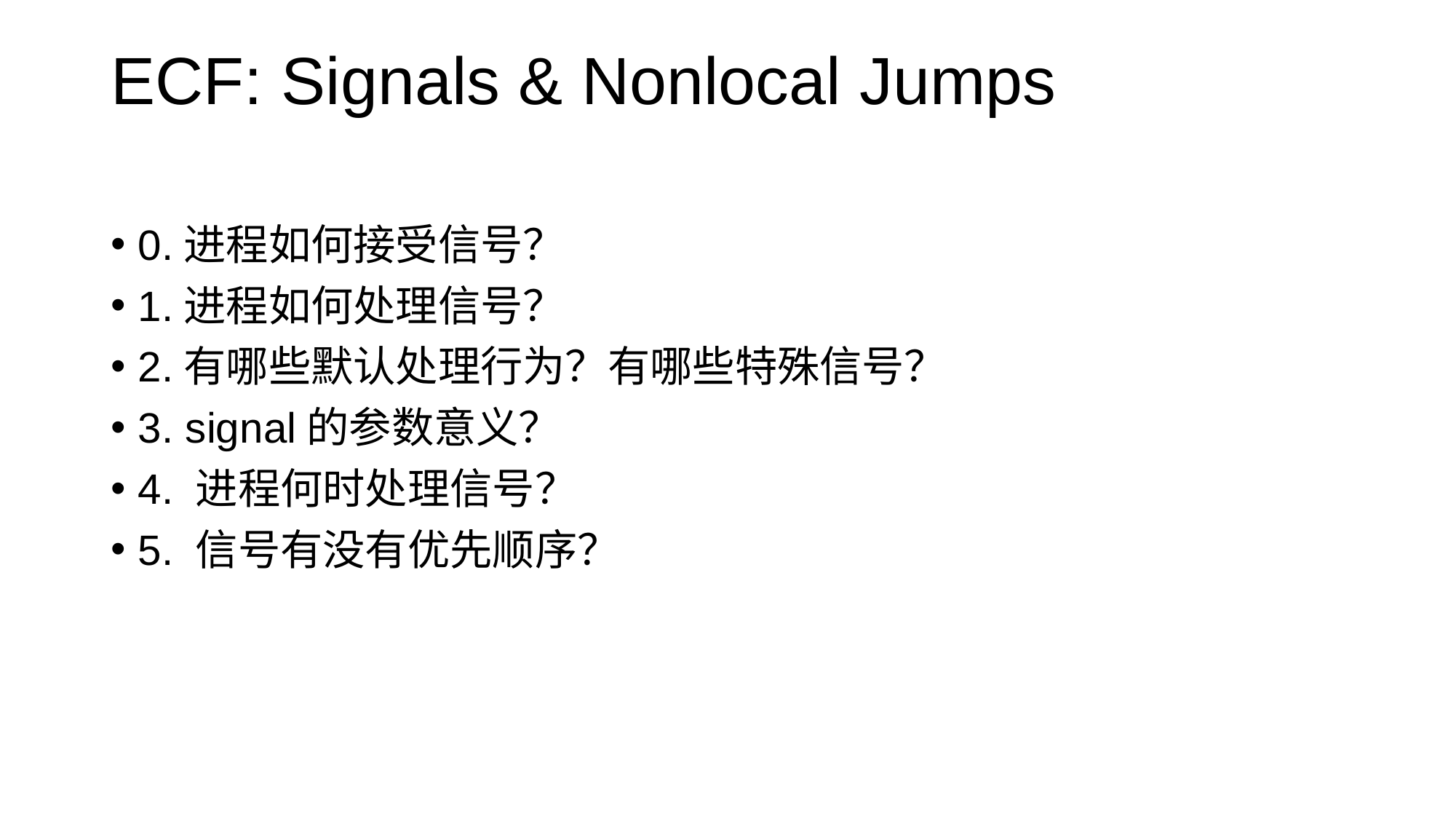

# ECF: Signals & Nonlocal Jumps
0.进程如何接受信号？
1.进程如何处理信号？
2.有哪些默认处理行为？有哪些特殊信号？
3. signal的参数意义？
4. 进程何时处理信号？
5. 信号有没有优先顺序？